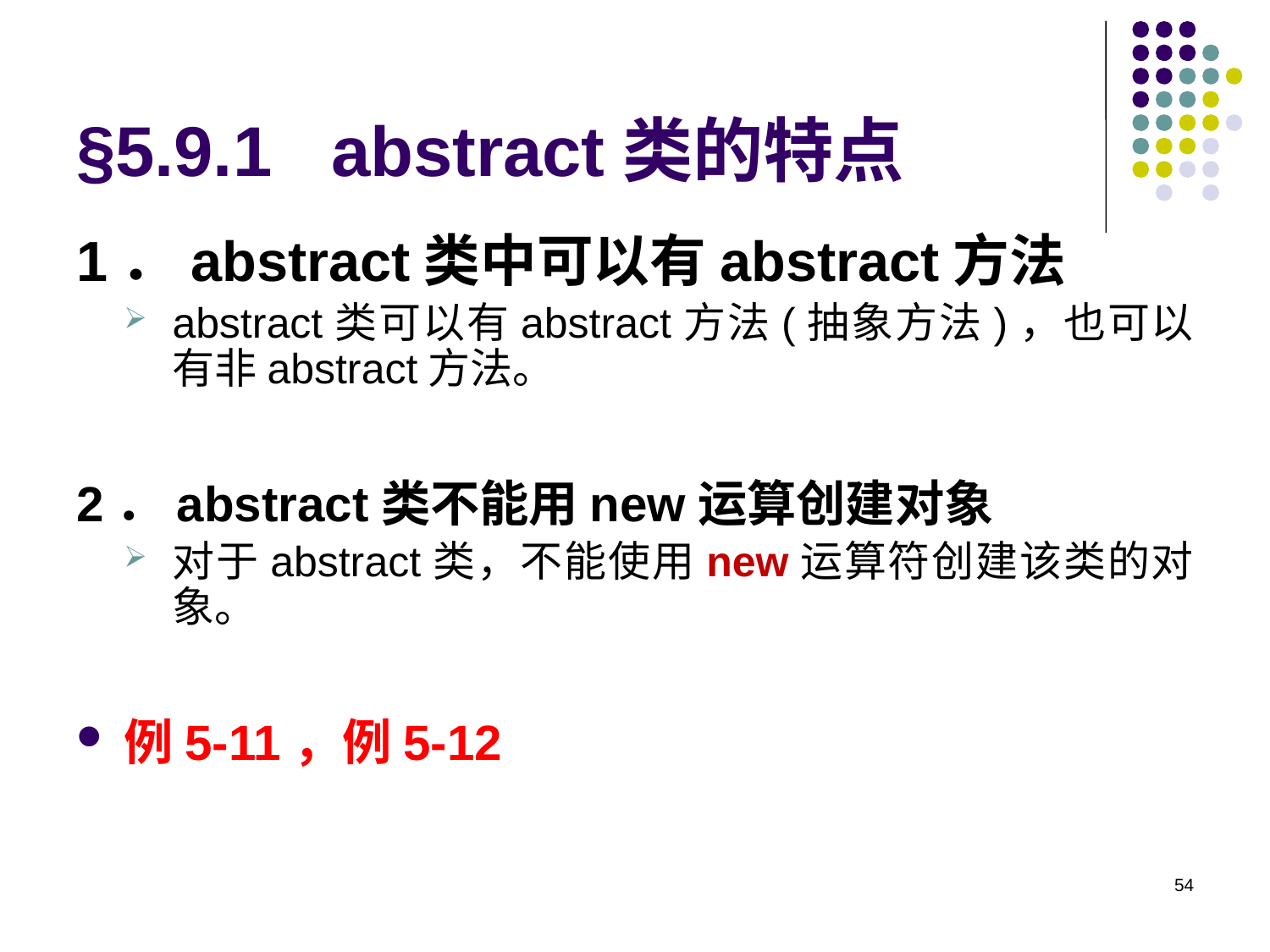

# §5.9.1   abstract类的特点
1．abstract类中可以有abstract方法
abstract类可以有abstract方法(抽象方法)，也可以有非abstract方法。

2．abstract类不能用new运算创建对象
对于abstract类，不能使用new运算符创建该类的对象。

例5-11，例5-12

54